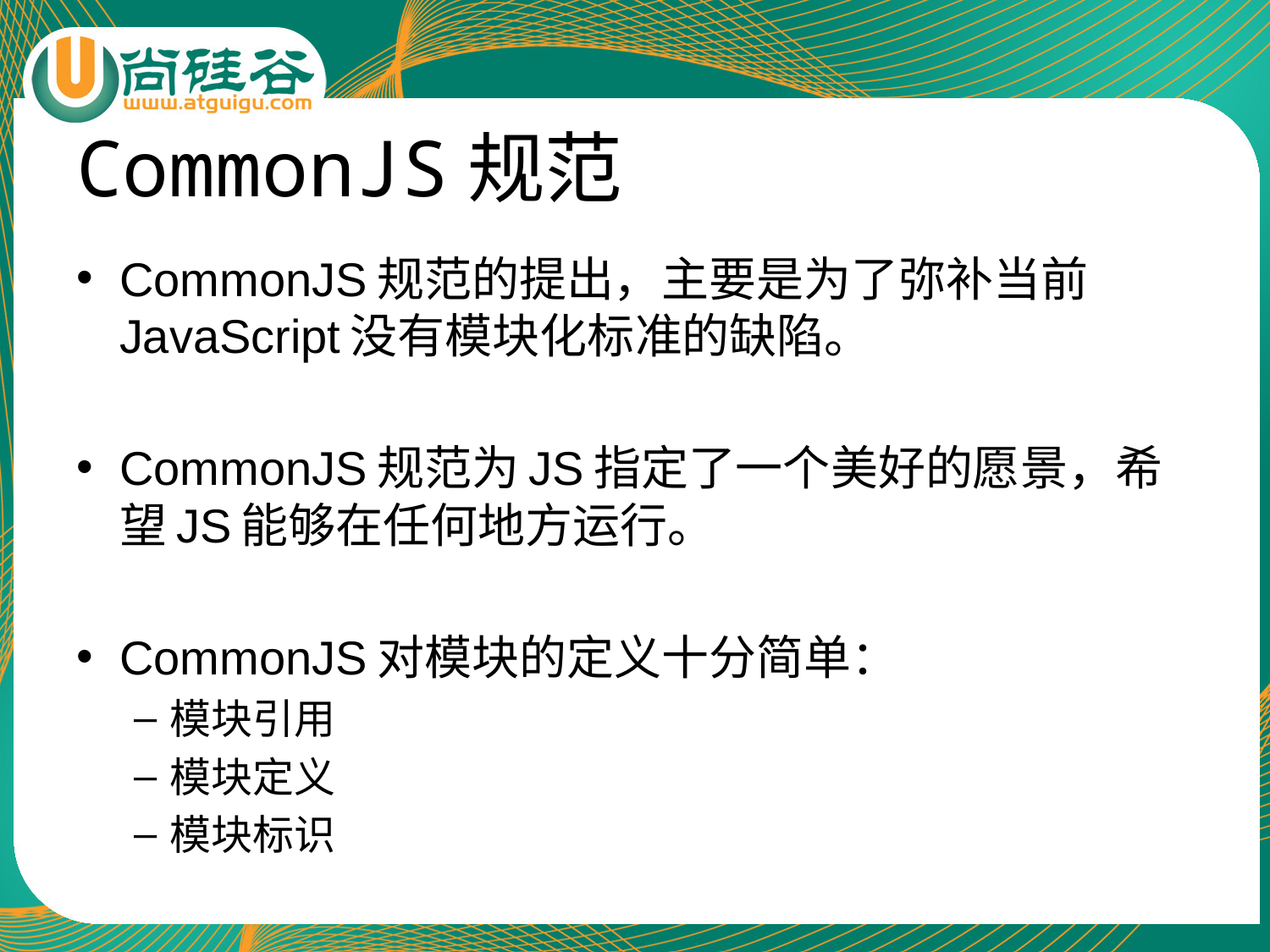

# CommonJS规范
CommonJS规范的提出，主要是为了弥补当前JavaScript没有模块化标准的缺陷。

CommonJS规范为JS指定了一个美好的愿景，希望JS能够在任何地方运行。

CommonJS对模块的定义十分简单：
模块引用
模块定义
模块标识